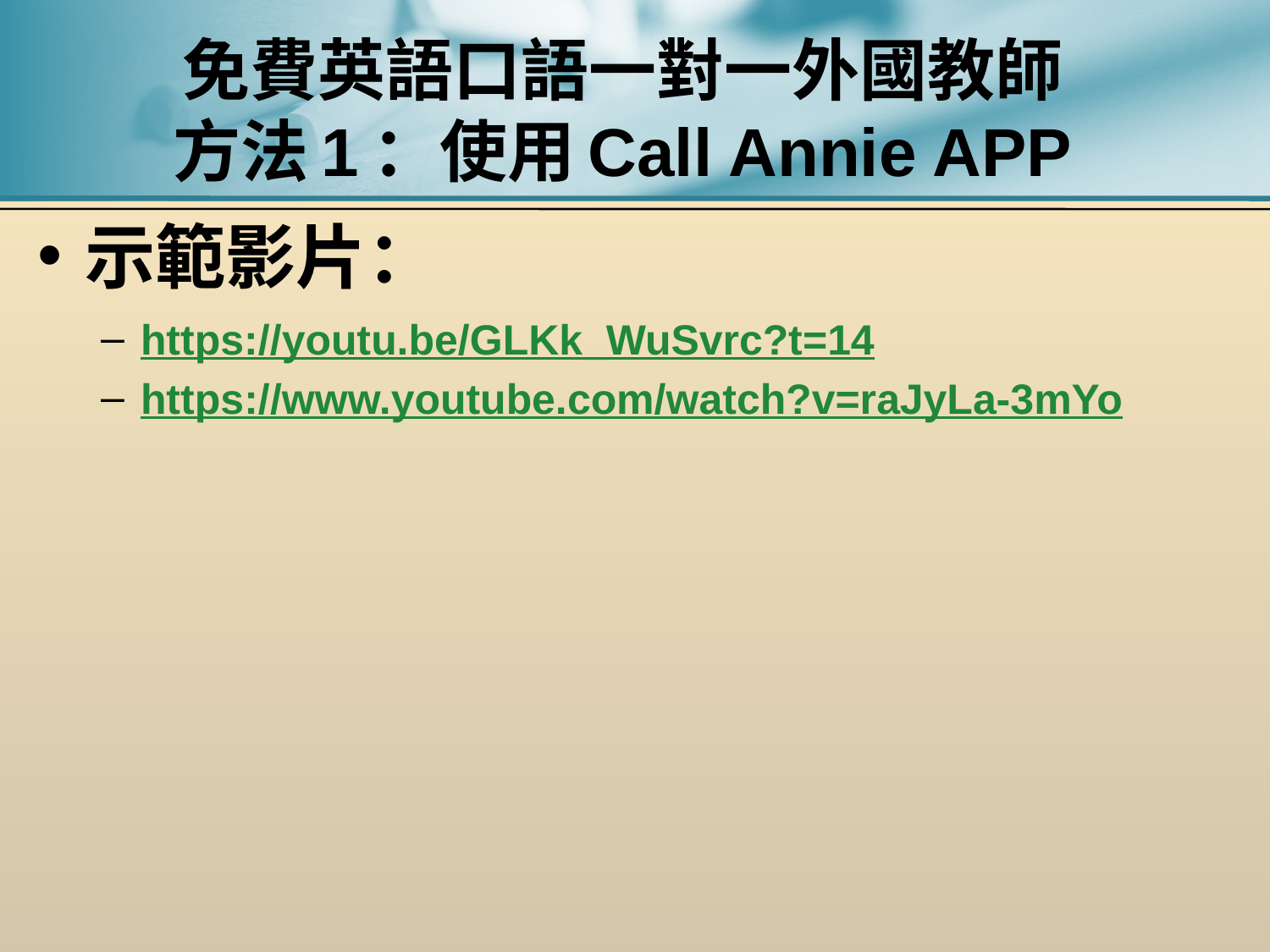

# 免費英語口語一對一外國教師 方法1：使用Call Annie APP
示範影片：
https://youtu.be/GLKk_WuSvrc?t=14
https://www.youtube.com/watch?v=raJyLa-3mYo